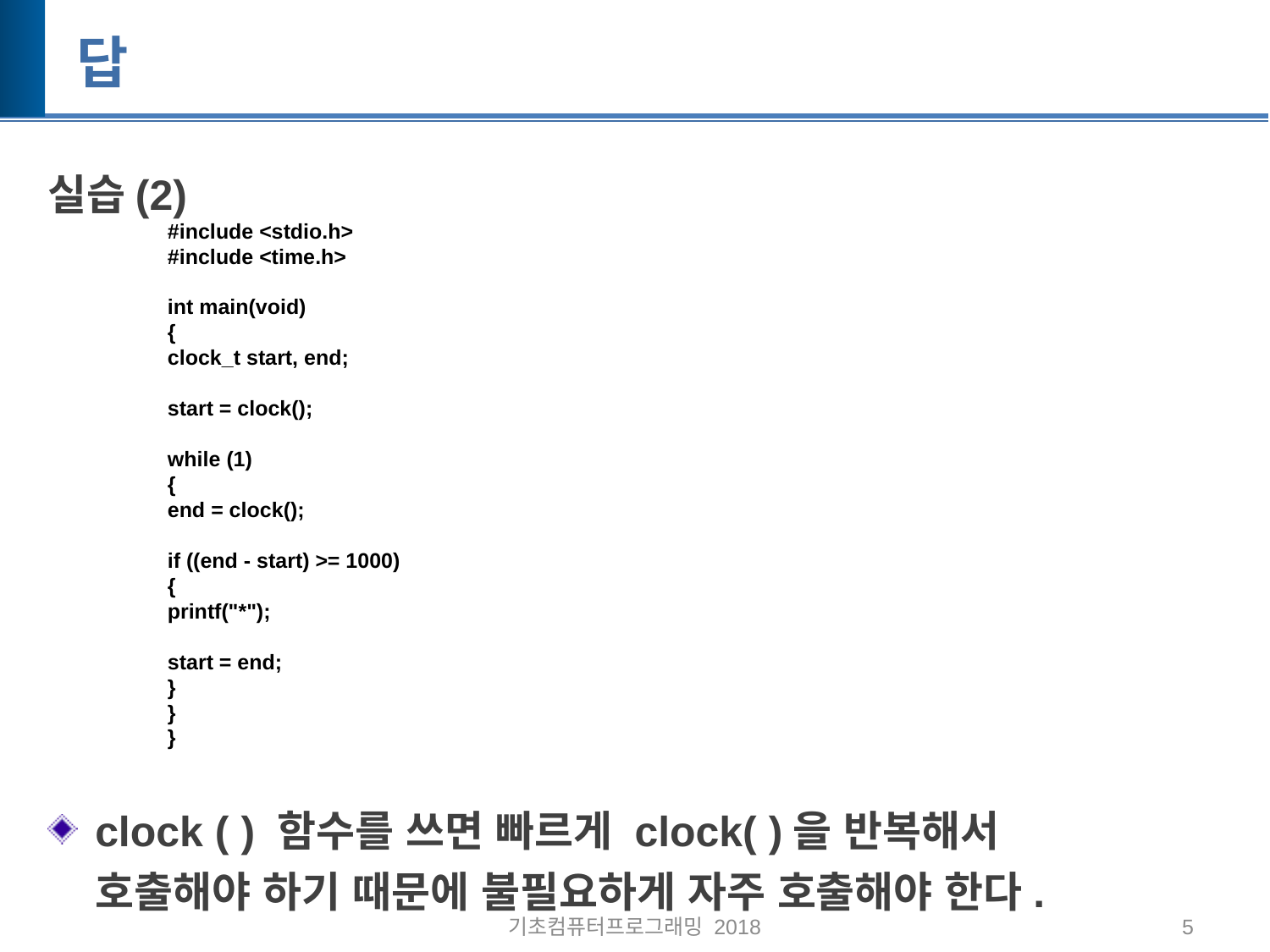

# 답
실습(2)

clock ( ) 함수를 쓰면 빠르게 clock( )을 반복해서 호출해야 하기 때문에 불필요하게 자주 호출해야 한다.
#include <stdio.h>
#include <time.h>

int main(void)
{
clock_t start, end;

start = clock();

while (1)
{
end = clock();

if ((end - start) >= 1000)
{
printf("*");

start = end;
}
}
}
기초컴퓨터프로그래밍 2018
5